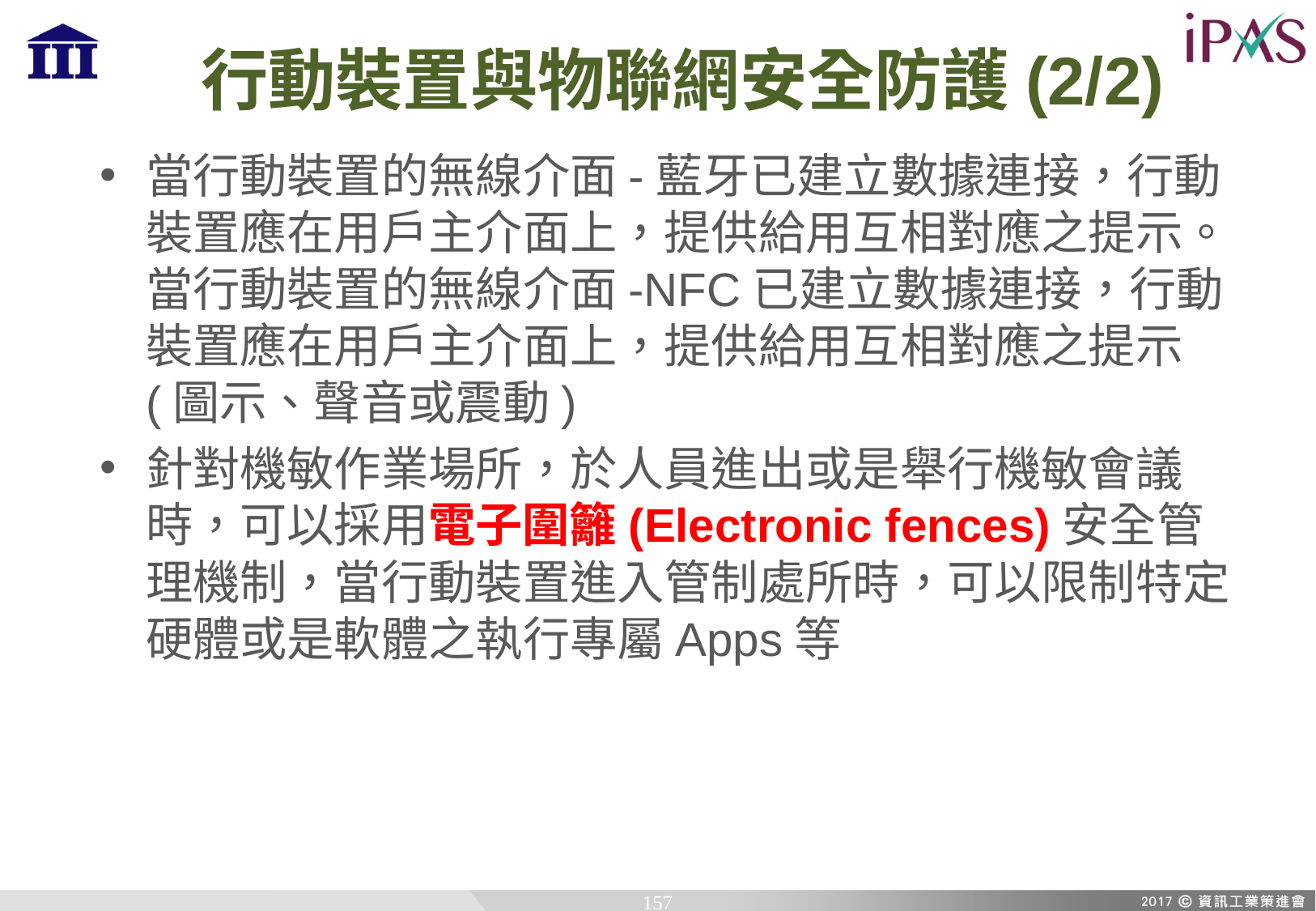

# 行動裝置與物聯網安全防護(2/2)
當行動裝置的無線介面-藍牙已建立數據連接，行動裝置應在用戶主介面上，提供給用互相對應之提示。當行動裝置的無線介面-NFC已建立數據連接，行動裝置應在用戶主介面上，提供給用互相對應之提示(圖示、聲音或震動)
針對機敏作業場所，於人員進出或是舉行機敏會議時，可以採用電子圍籬(Electronic fences)安全管理機制，當行動裝置進入管制處所時，可以限制特定硬體或是軟體之執行專屬Apps等

157